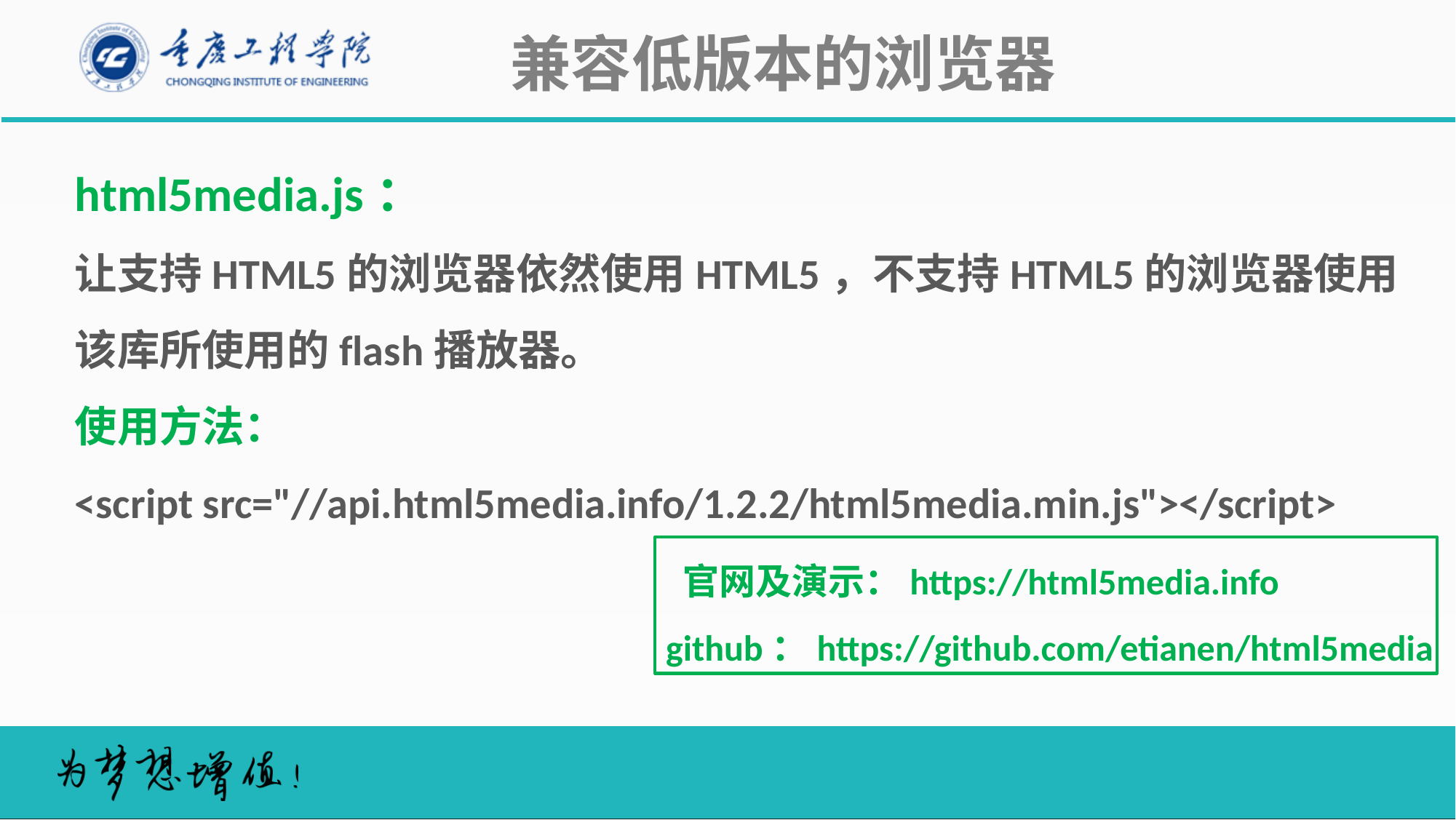

兼容低版本的浏览器
html5media.js：
让支持HTML5的浏览器依然使用HTML5，不支持HTML5的浏览器使用该库所使用的flash播放器。
使用方法：
<script src="//api.html5media.info/1.2.2/html5media.min.js"></script>
                                                              官网及演示：https://html5media.info
github：https://github.com/etianen/html5media